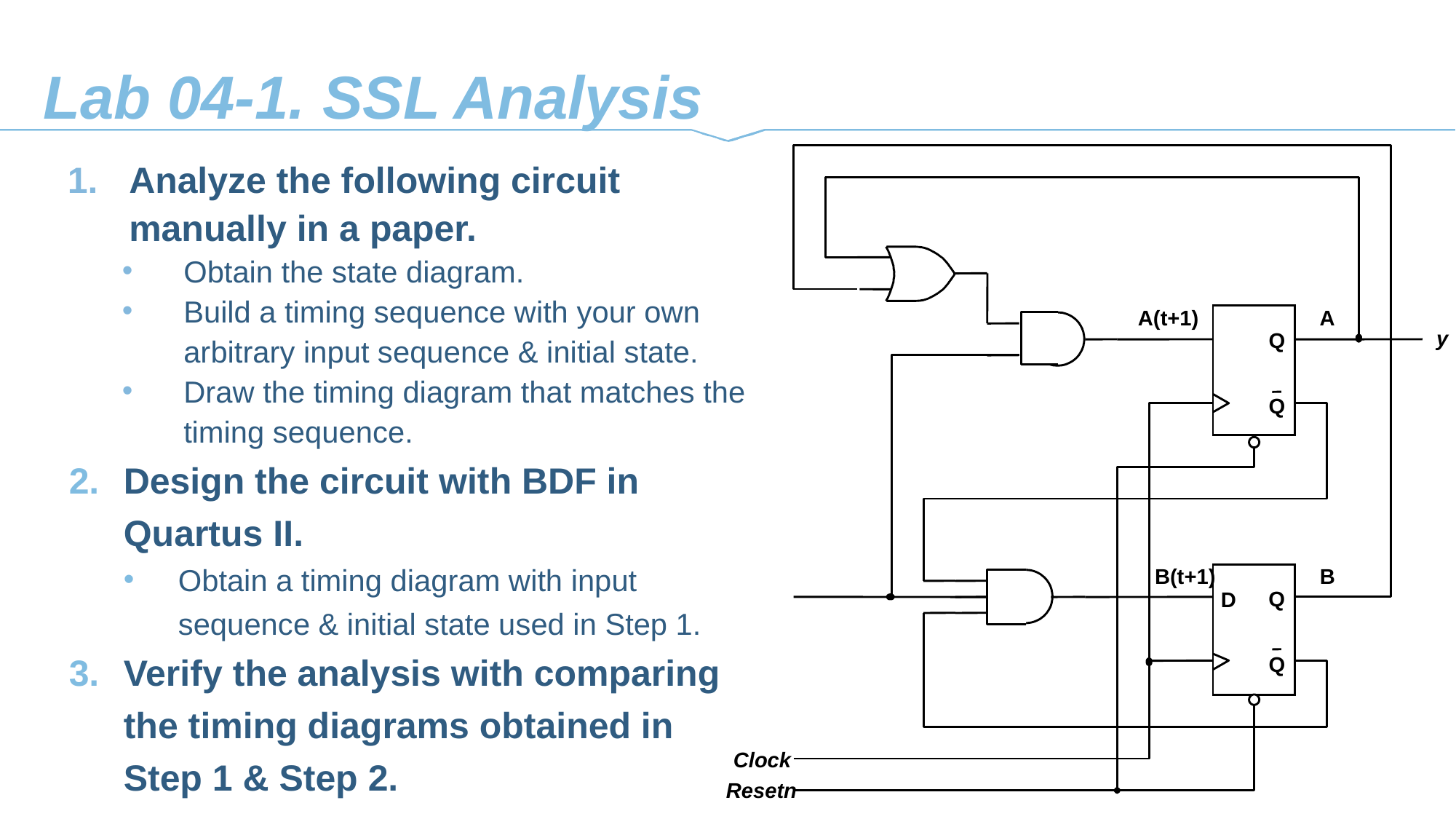

Lab 04-1. SSL Analysis

A(t+1)
A

y
Q

Q

B(t+1)
B

Q
D

Q

Clock
Resetn

Analyze the following circuit manually in a paper.
Obtain the state diagram.
Build a timing sequence with your own arbitrary input sequence & initial state.
Draw the timing diagram that matches the timing sequence.
Design the circuit with BDF in Quartus II.
Obtain a timing diagram with input sequence & initial state used in Step 1.
Verify the analysis with comparing the timing diagrams obtained in Step 1 & Step 2.

경영학과
20123456